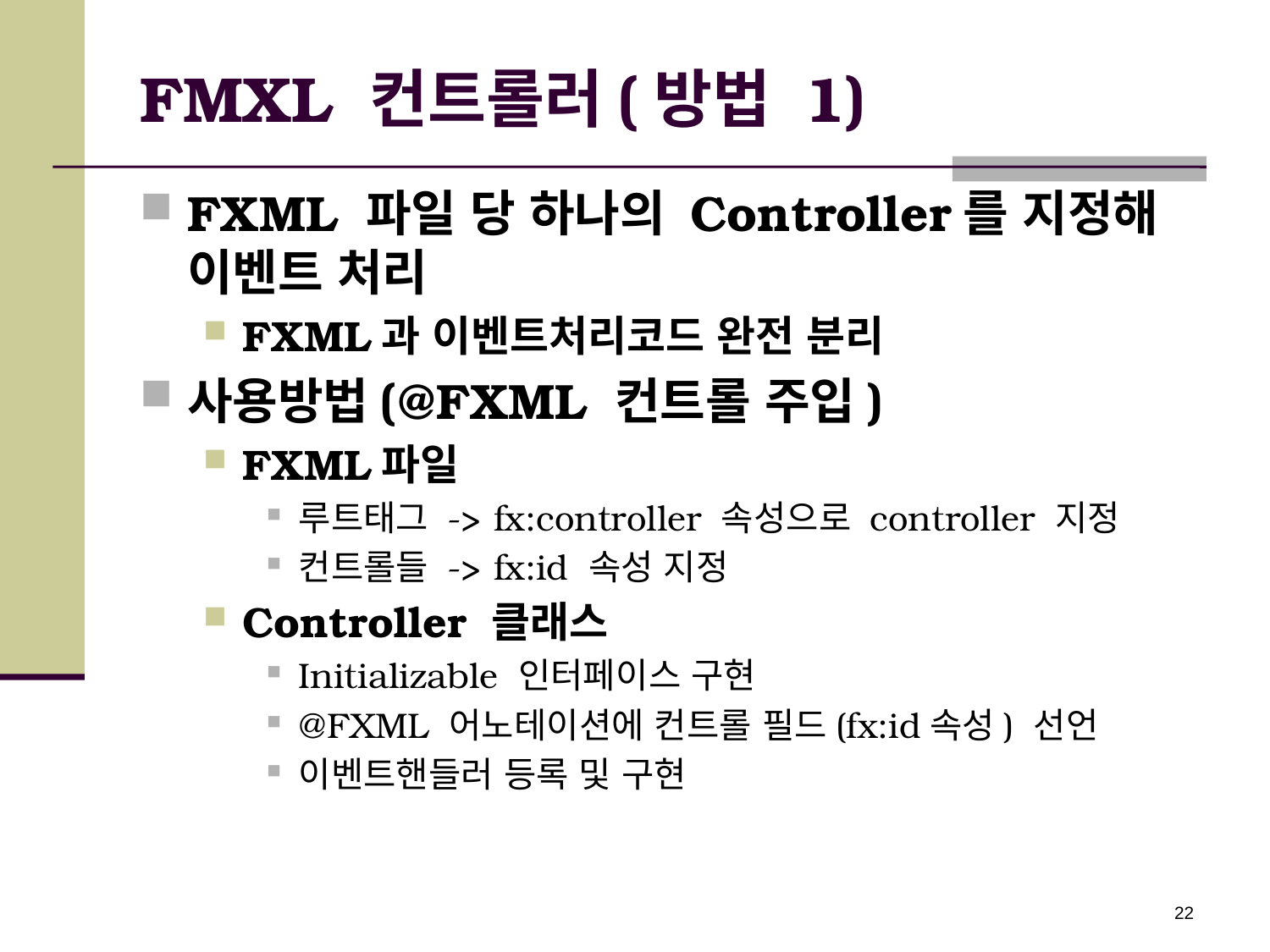

# FMXL 컨트롤러(방법 1)
FXML 파일 당 하나의 Controller를 지정해 이벤트 처리
FXML과 이벤트처리코드 완전 분리
사용방법(@FXML 컨트롤 주입)
FXML파일
루트태그 -> fx:controller 속성으로 controller 지정
컨트롤들 -> fx:id 속성 지정
Controller 클래스
Initializable 인터페이스 구현
@FXML 어노테이션에 컨트롤 필드(fx:id속성) 선언
이벤트핸들러 등록 및 구현
22